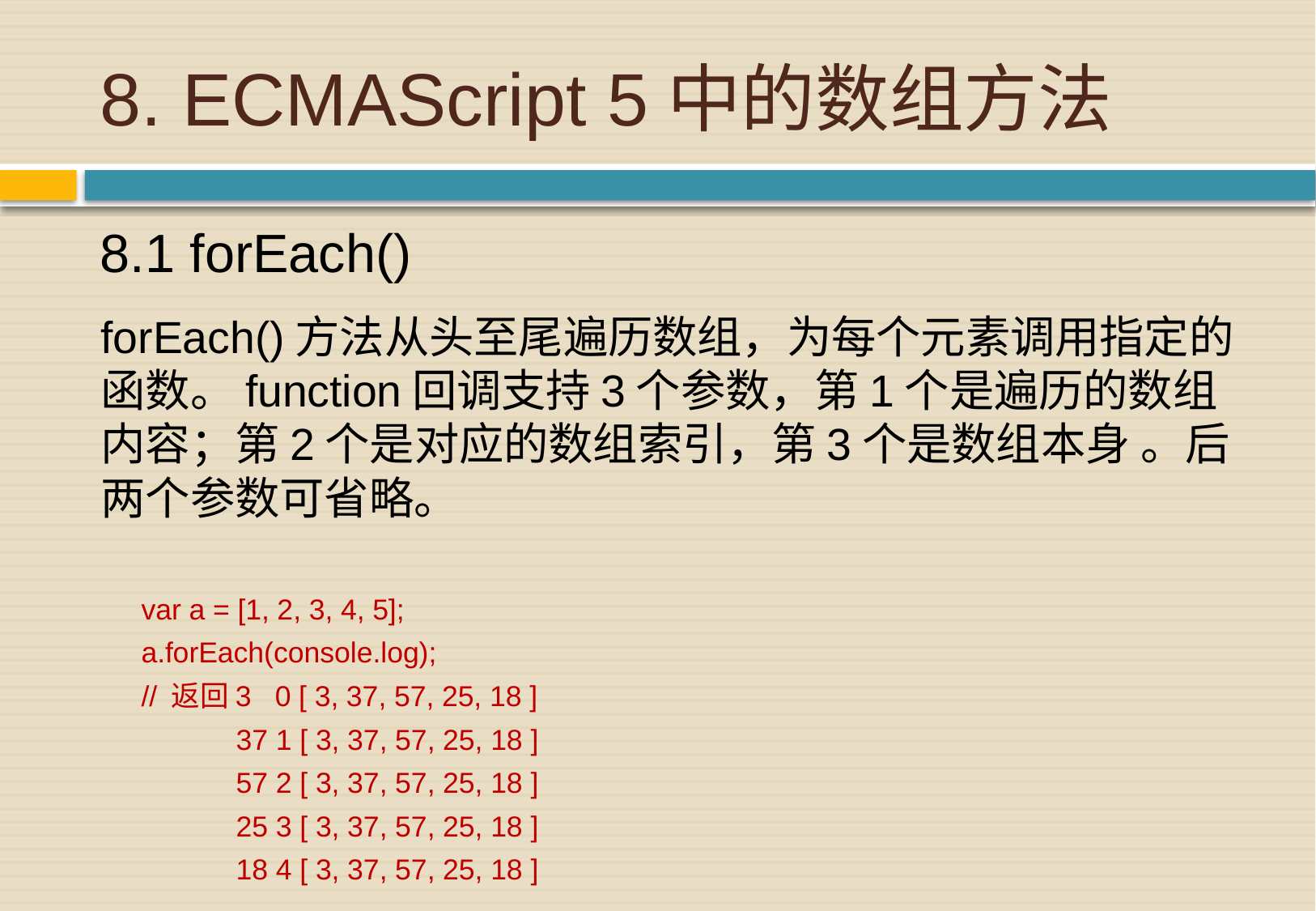

# 8. ECMAScript 5中的数组方法
8.1 forEach()
forEach()方法从头至尾遍历数组，为每个元素调用指定的函数。function回调支持3个参数，第1个是遍历的数组内容；第2个是对应的数组索引，第3个是数组本身 。后两个参数可省略。

var a = [1, 2, 3, 4, 5];
a.forEach(console.log);
// 返回3   0 [ 3, 37, 57, 25, 18 ]
            37 1 [ 3, 37, 57, 25, 18 ]
            57 2 [ 3, 37, 57, 25, 18 ]
            25 3 [ 3, 37, 57, 25, 18 ]
            18 4 [ 3, 37, 57, 25, 18 ]